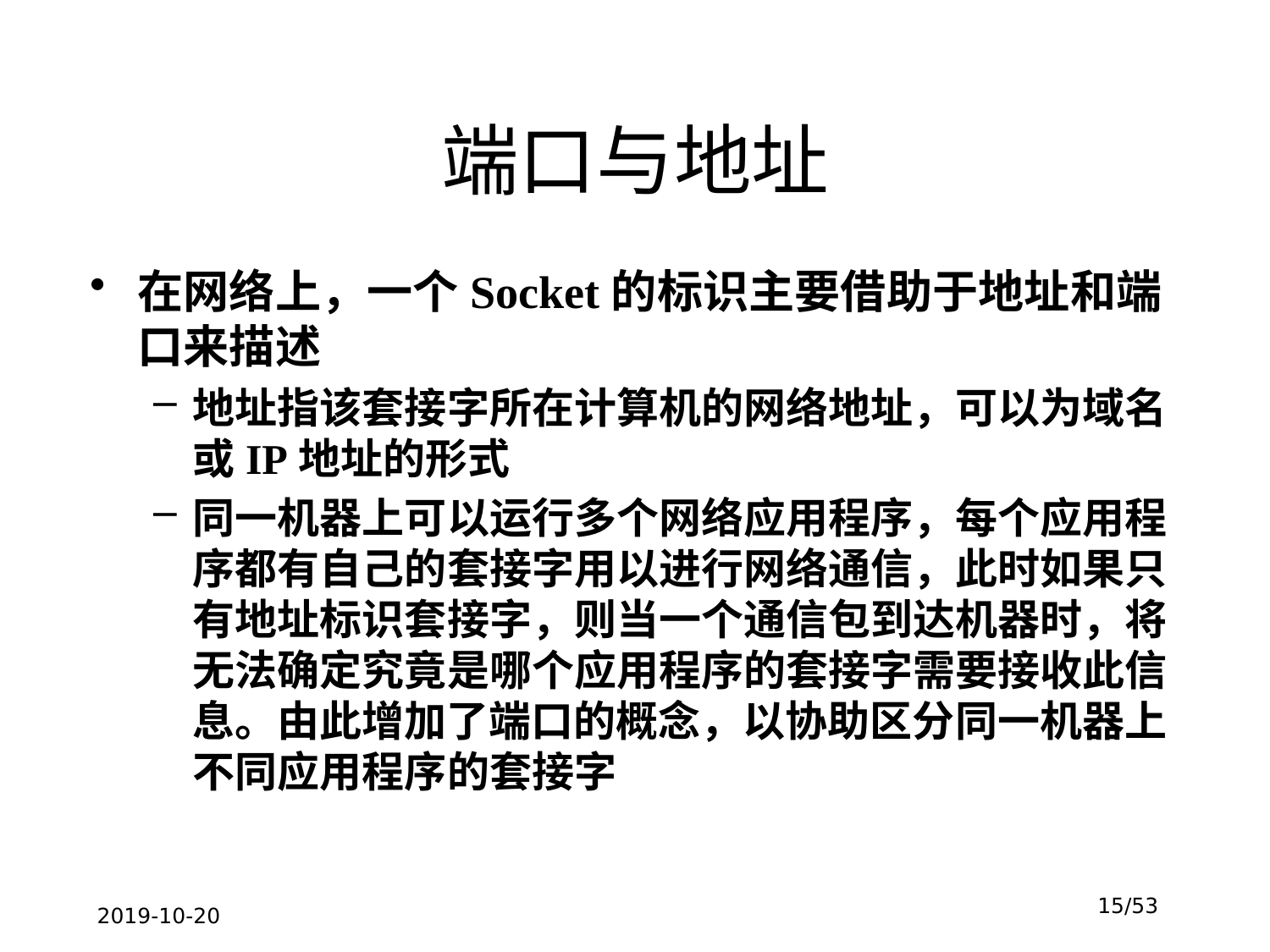

端口与地址
在网络上，一个Socket的标识主要借助于地址和端口来描述
地址指该套接字所在计算机的网络地址，可以为域名或IP地址的形式
同一机器上可以运行多个网络应用程序，每个应用程序都有自己的套接字用以进行网络通信，此时如果只有地址标识套接字，则当一个通信包到达机器时，将无法确定究竟是哪个应用程序的套接字需要接收此信息。由此增加了端口的概念，以协助区分同一机器上不同应用程序的套接字
15/53
2019-10-20